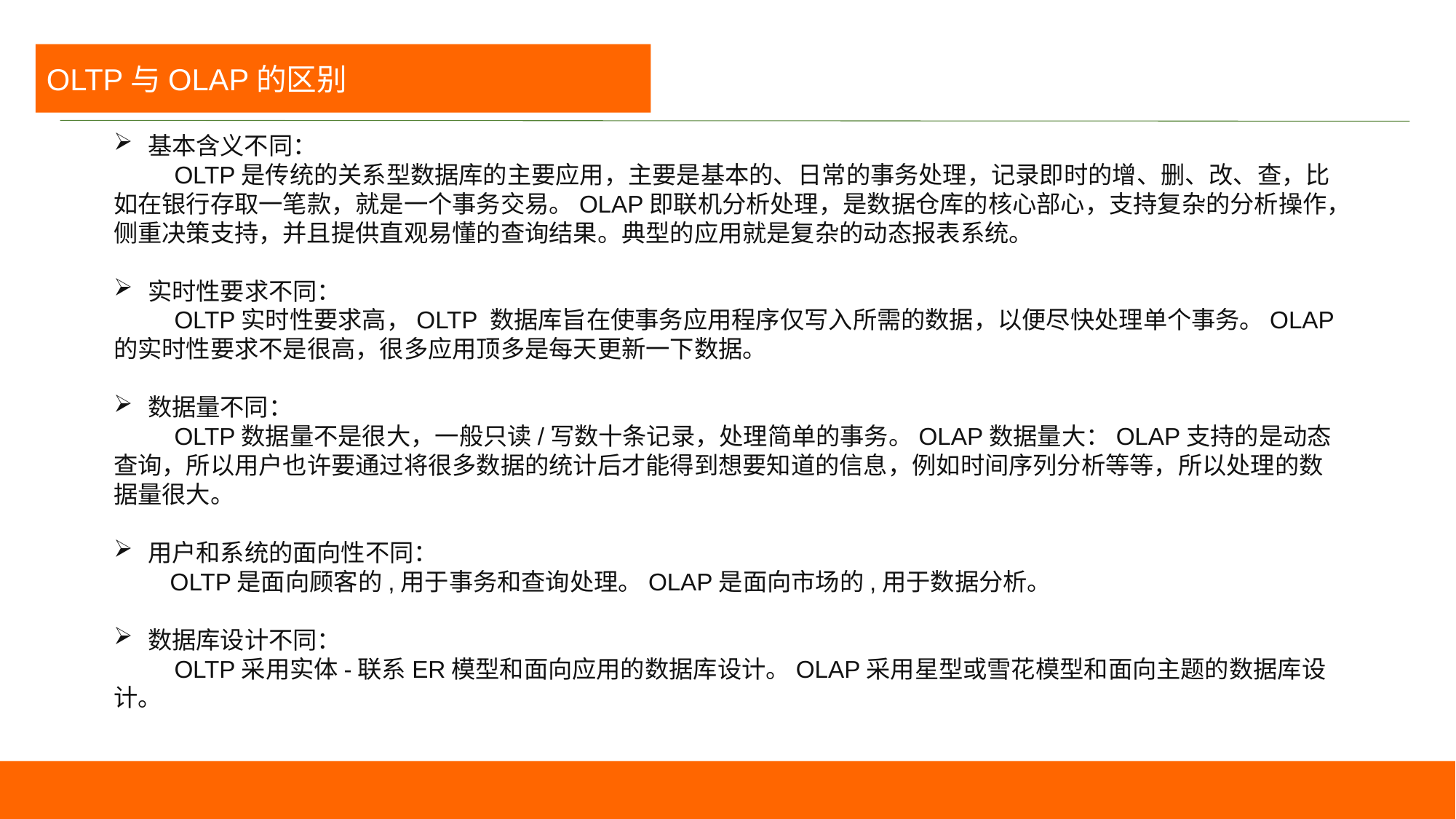

OLTP与OLAP的区别
基本含义不同：
         OLTP是传统的关系型数据库的主要应用，主要是基本的、日常的事务处理，记录即时的增、删、改、查，比如在银行存取一笔款，就是一个事务交易。OLAP即联机分析处理，是数据仓库的核心部心，支持复杂的分析操作，侧重决策支持，并且提供直观易懂的查询结果。典型的应用就是复杂的动态报表系统。

实时性要求不同：
         OLTP实时性要求高，OLTP 数据库旨在使事务应用程序仅写入所需的数据，以便尽快处理单个事务。OLAP的实时性要求不是很高，很多应用顶多是每天更新一下数据。

数据量不同：
         OLTP数据量不是很大，一般只读/写数十条记录，处理简单的事务。OLAP数据量大：OLAP支持的是动态查询，所以用户也许要通过将很多数据的统计后才能得到想要知道的信息，例如时间序列分析等等，所以处理的数据量很大。

用户和系统的面向性不同：
   OLTP是面向顾客的,用于事务和查询处理。OLAP是面向市场的,用于数据分析。

数据库设计不同：
         OLTP采用实体-联系ER模型和面向应用的数据库设计。OLAP采用星型或雪花模型和面向主题的数据库设计。

63